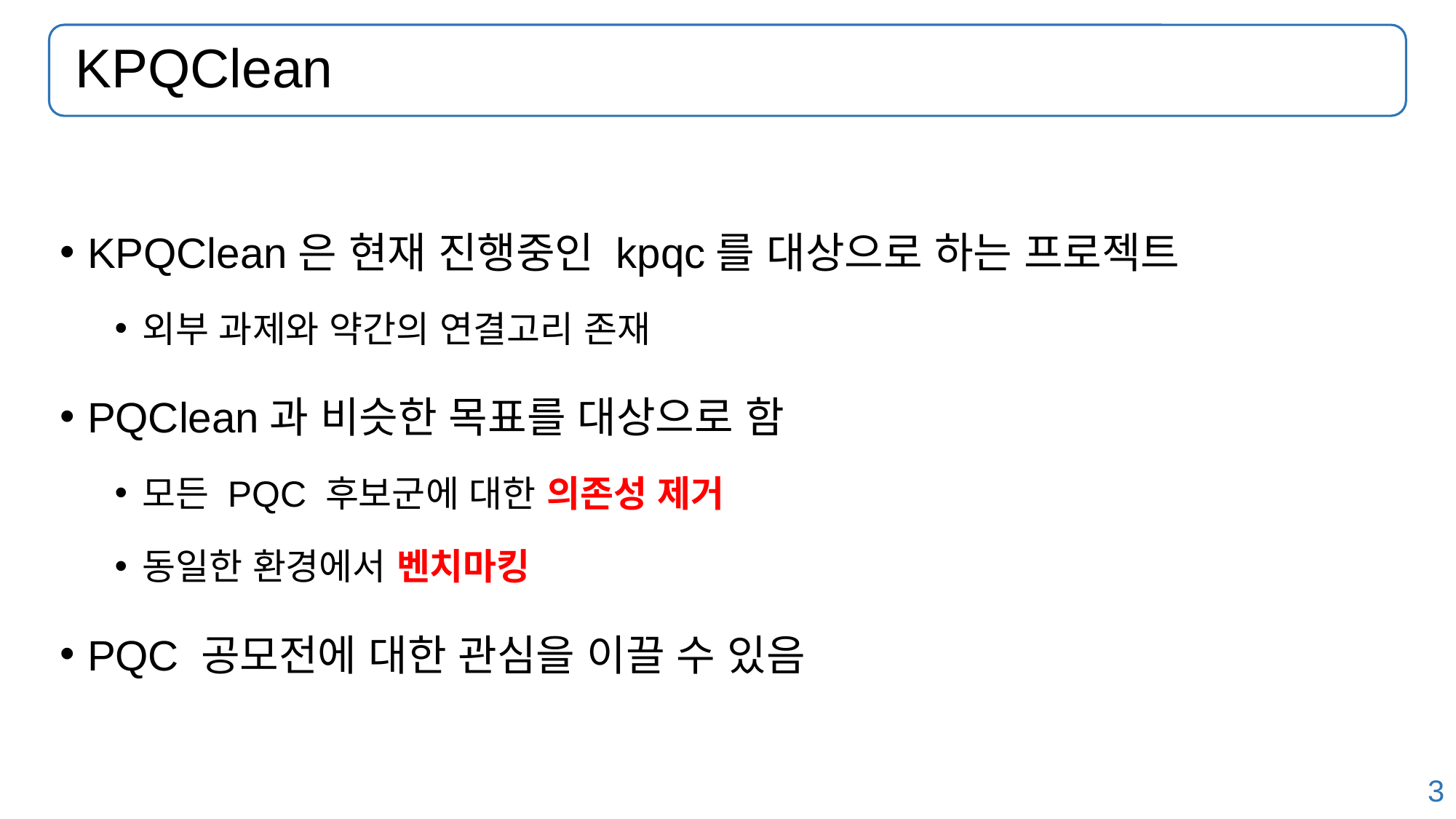

# KPQClean
KPQClean은 현재 진행중인 kpqc를 대상으로 하는 프로젝트
외부 과제와 약간의 연결고리 존재
PQClean과 비슷한 목표를 대상으로 함
모든 PQC 후보군에 대한 의존성 제거
동일한 환경에서 벤치마킹
PQC 공모전에 대한 관심을 이끌 수 있음